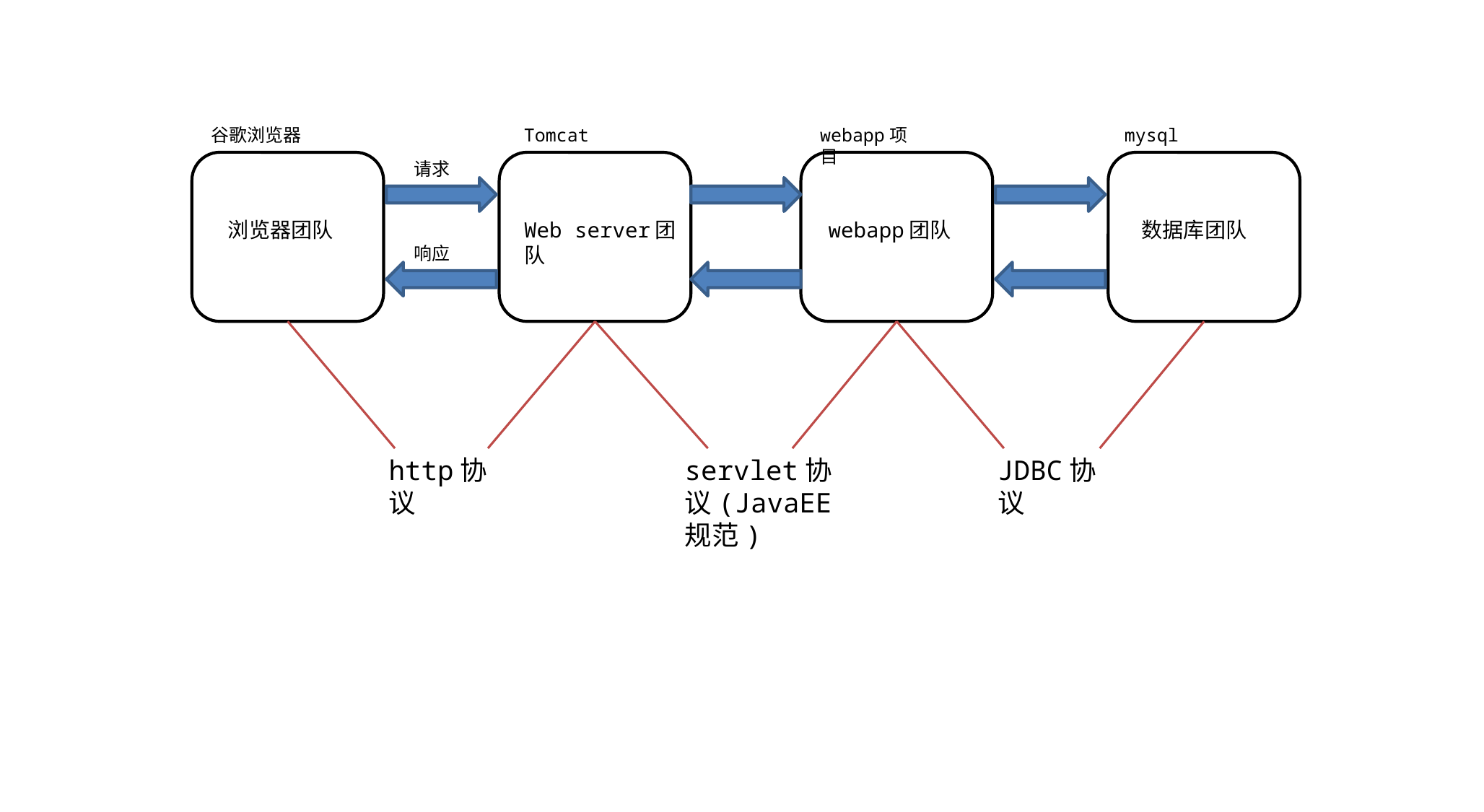

谷歌浏览器
Tomcat
webapp项目
mysql

请求

浏览器团队
Web server团队
webapp团队
数据库团队
响应

servlet协议(JavaEE规范)
http协议
JDBC协议